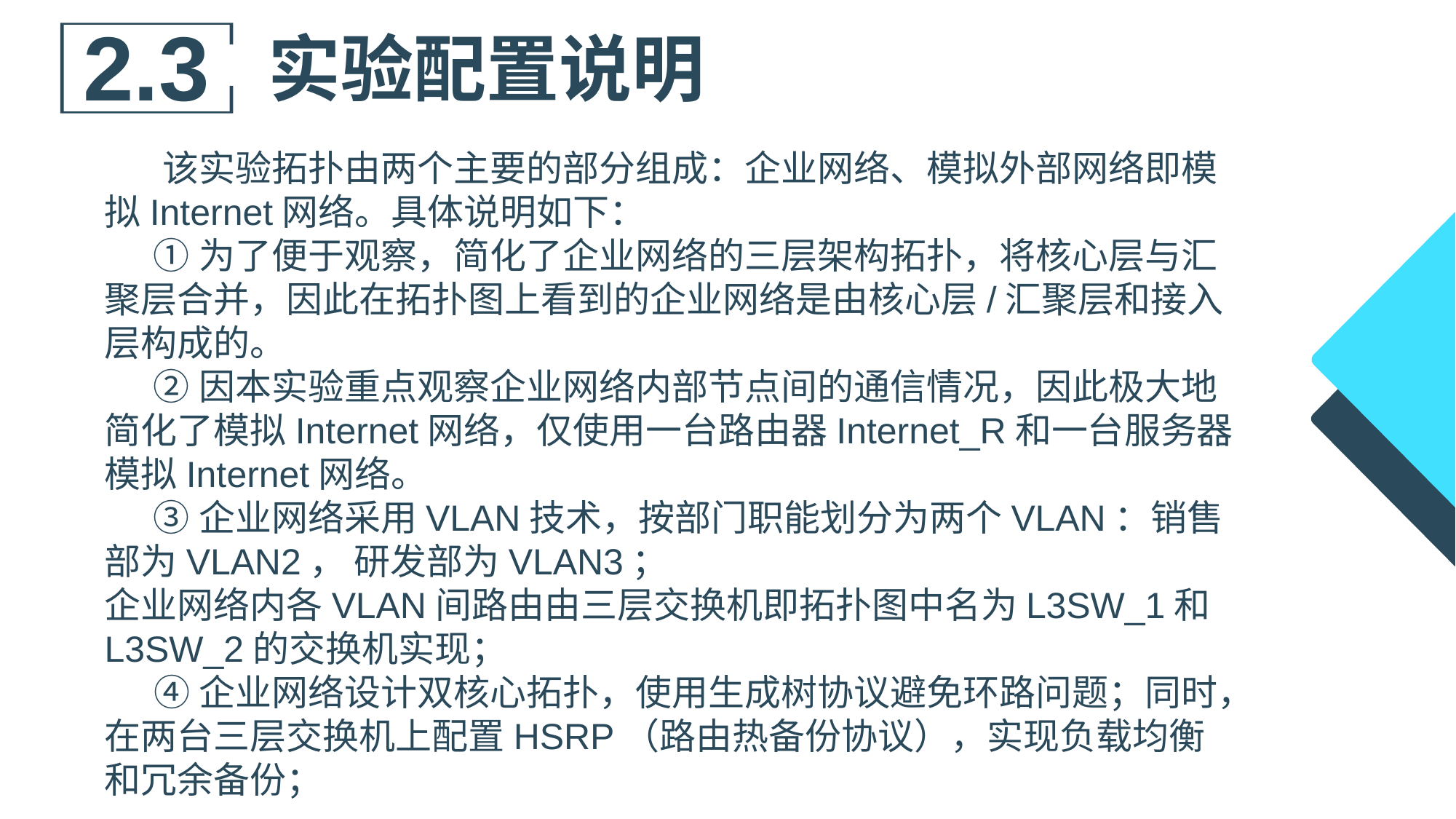

2.3

实验配置说明
      该实验拓扑由两个主要的部分组成：企业网络、模拟外部网络即模拟Internet网络。具体说明如下：
      ①为了便于观察，简化了企业网络的三层架构拓扑，将核心层与汇聚层合并，因此在拓扑图上看到的企业网络是由核心层/汇聚层和接入层构成的。
      ②因本实验重点观察企业网络内部节点间的通信情况，因此极大地简化了模拟Internet网络，仅使用一台路由器Internet_R和一台服务器模拟Internet网络。
      ③企业网络采用VLAN技术，按部门职能划分为两个VLAN：销售部为VLAN2， 研发部为VLAN3；
企业网络内各VLAN间路由由三层交换机即拓扑图中名为L3SW_1和L3SW_2的交换机实现；
      ④企业网络设计双核心拓扑，使用生成树协议避免环路问题；同时，在两台三层交换机上配置HSRP（路由热备份协议），实现负载均衡和冗余备份；